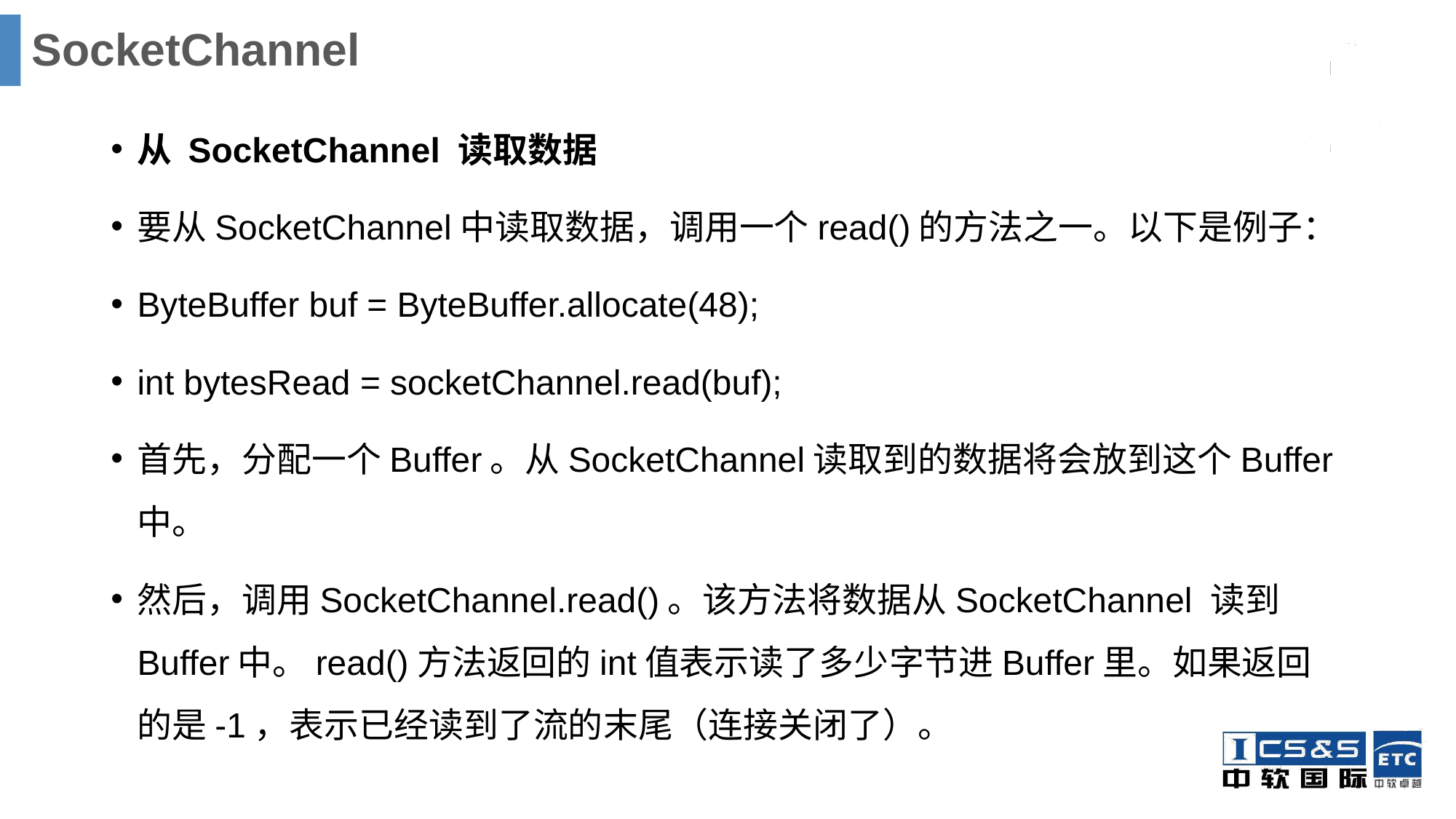

# SocketChannel
从 SocketChannel 读取数据
要从SocketChannel中读取数据，调用一个read()的方法之一。以下是例子：
ByteBuffer buf = ByteBuffer.allocate(48);
int bytesRead = socketChannel.read(buf);
首先，分配一个Buffer。从SocketChannel读取到的数据将会放到这个Buffer中。
然后，调用SocketChannel.read()。该方法将数据从SocketChannel 读到Buffer中。read()方法返回的int值表示读了多少字节进Buffer里。如果返回的是-1，表示已经读到了流的末尾（连接关闭了）。